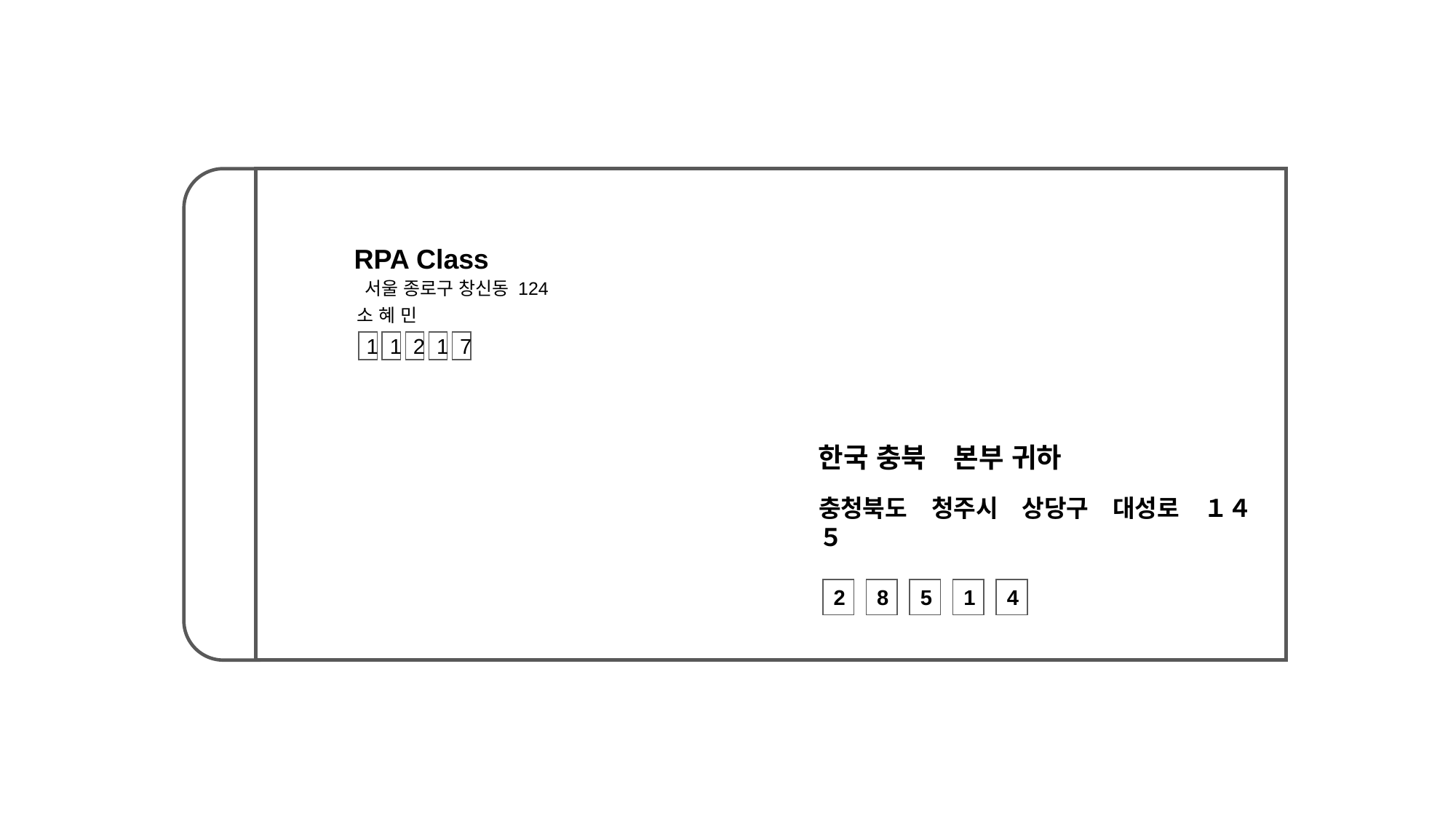

RPA Class
서울 종로구 창신동 124
소 혜 민
1
1
2
1
7
한국 충북　본부 귀하
충청북도　청주시　상당구　대성로　１４５
2
8
5
1
4